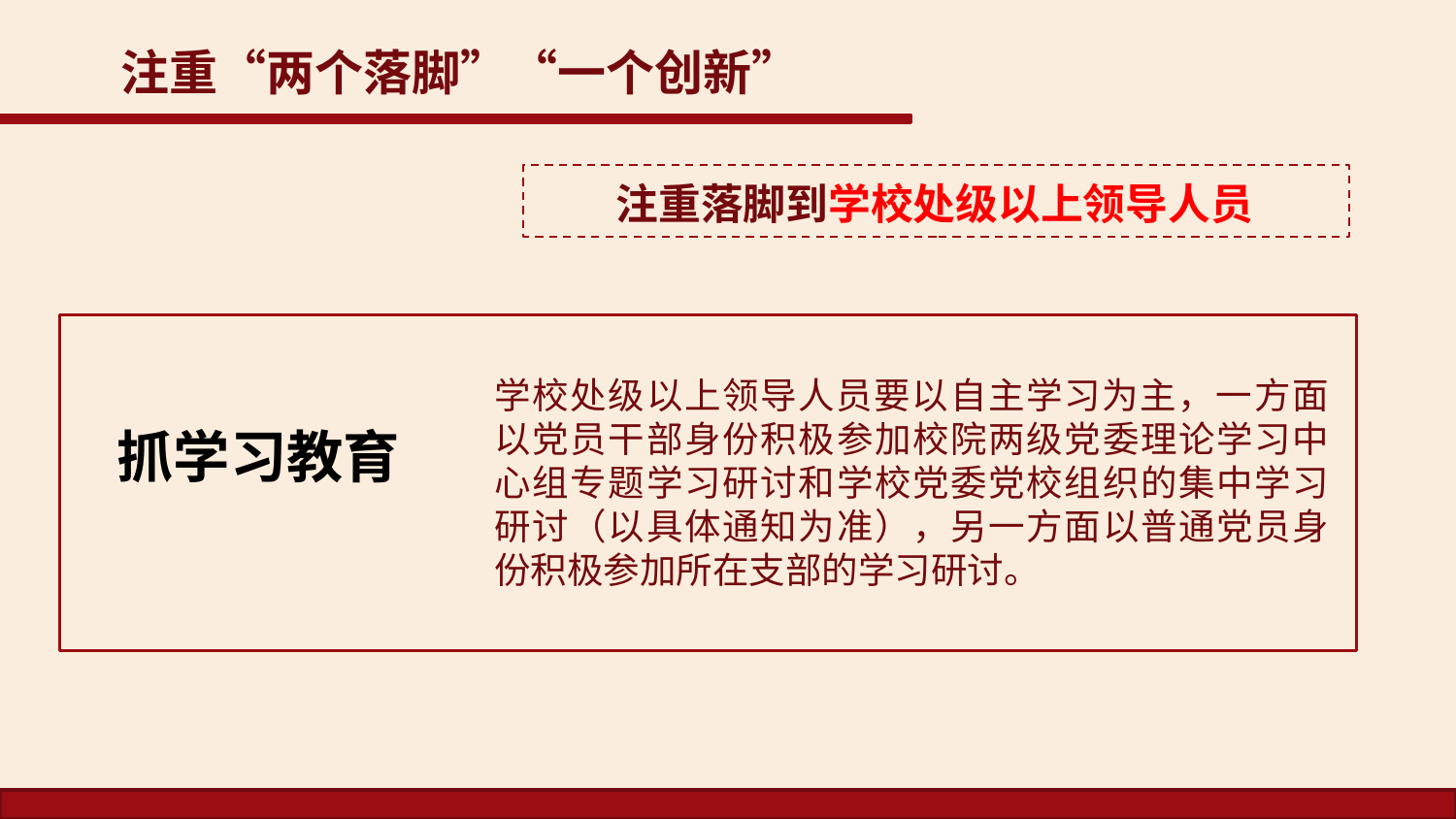

注重“两个落脚”“一个创新”

注重落脚到学校处级以上领导人员

学校处级以上领导人员要以自主学习为主，一方面以党员干部身份积极参加校院两级党委理论学习中心组专题学习研讨和学校党委党校组织的集中学习研讨（以具体通知为准），另一方面以普通党员身份积极参加所在支部的学习研讨。
抓学习教育